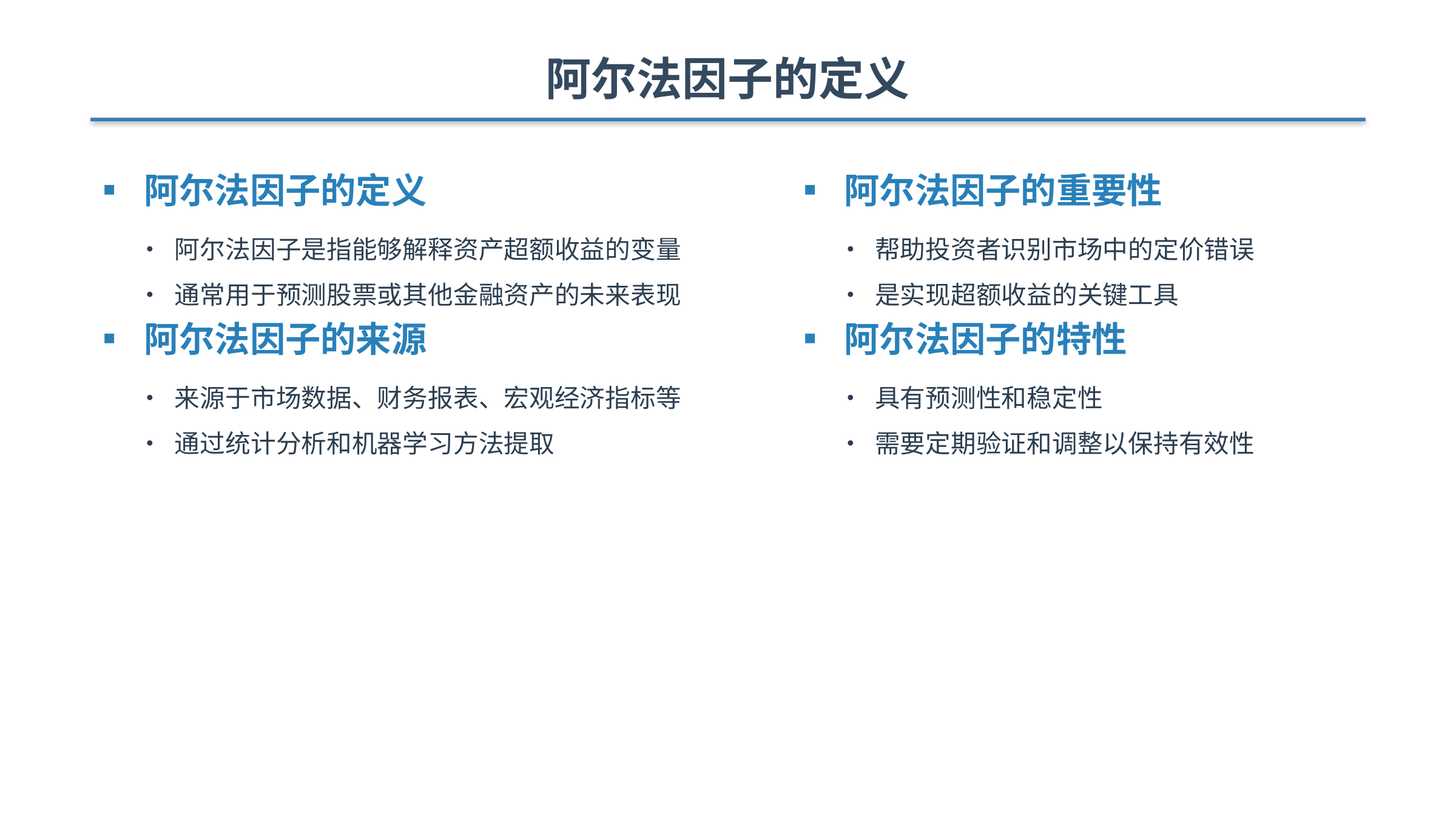

阿尔法因子的定义

▪ 阿尔法因子的定义
• 阿尔法因子是指能够解释资产超额收益的变量
• 通常用于预测股票或其他金融资产的未来表现
▪ 阿尔法因子的来源
• 来源于市场数据、财务报表、宏观经济指标等
• 通过统计分析和机器学习方法提取

▪ 阿尔法因子的重要性
• 帮助投资者识别市场中的定价错误
• 是实现超额收益的关键工具
▪ 阿尔法因子的特性
• 具有预测性和稳定性
• 需要定期验证和调整以保持有效性